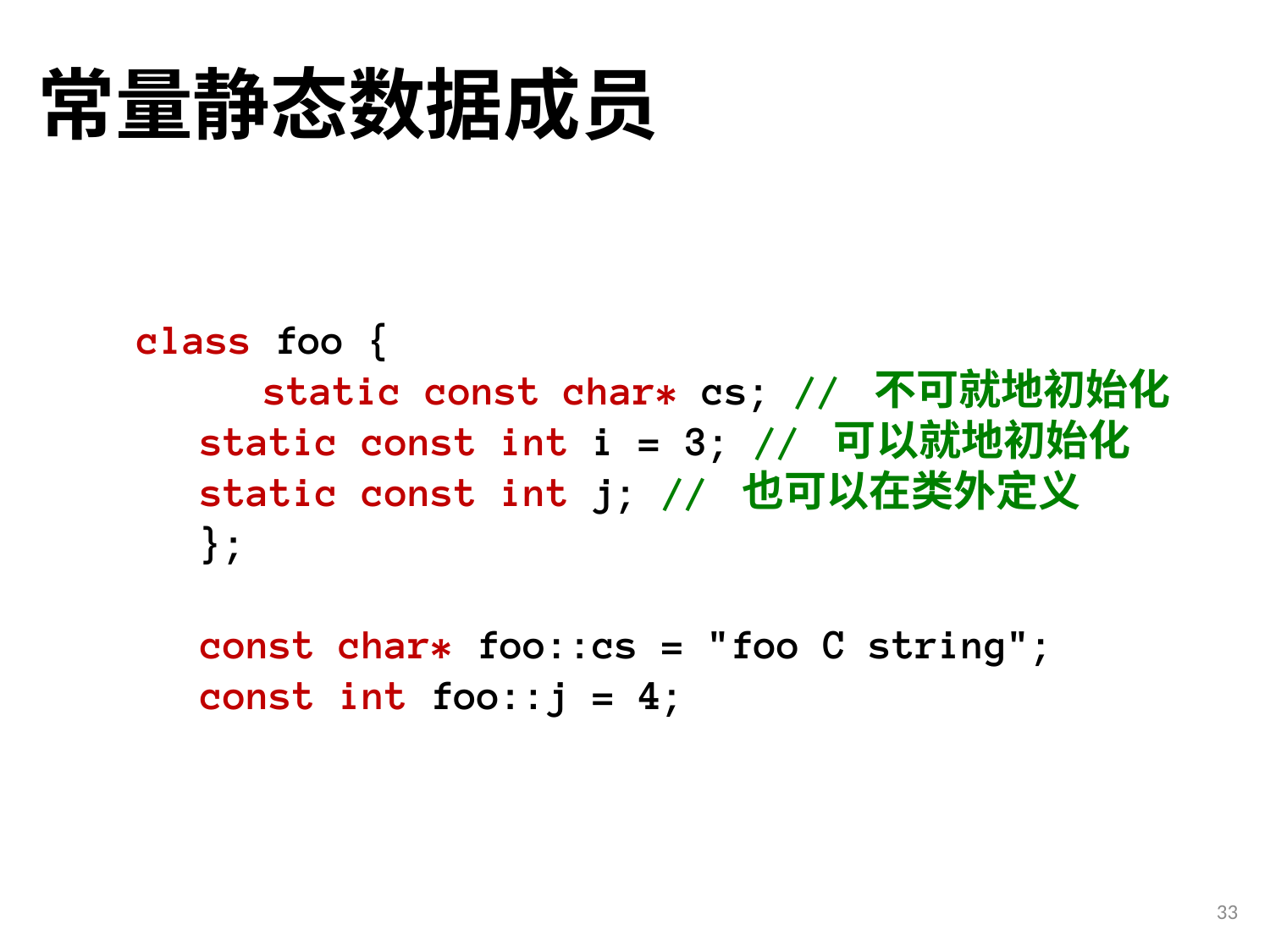

# 常量静态数据成员
class foo {
	static const char* cs; // 不可就地初始化
static const int i = 3; // 可以就地初始化
static const int j; // 也可以在类外定义
};

const char* foo::cs = "foo C string";
const int foo::j = 4;
33